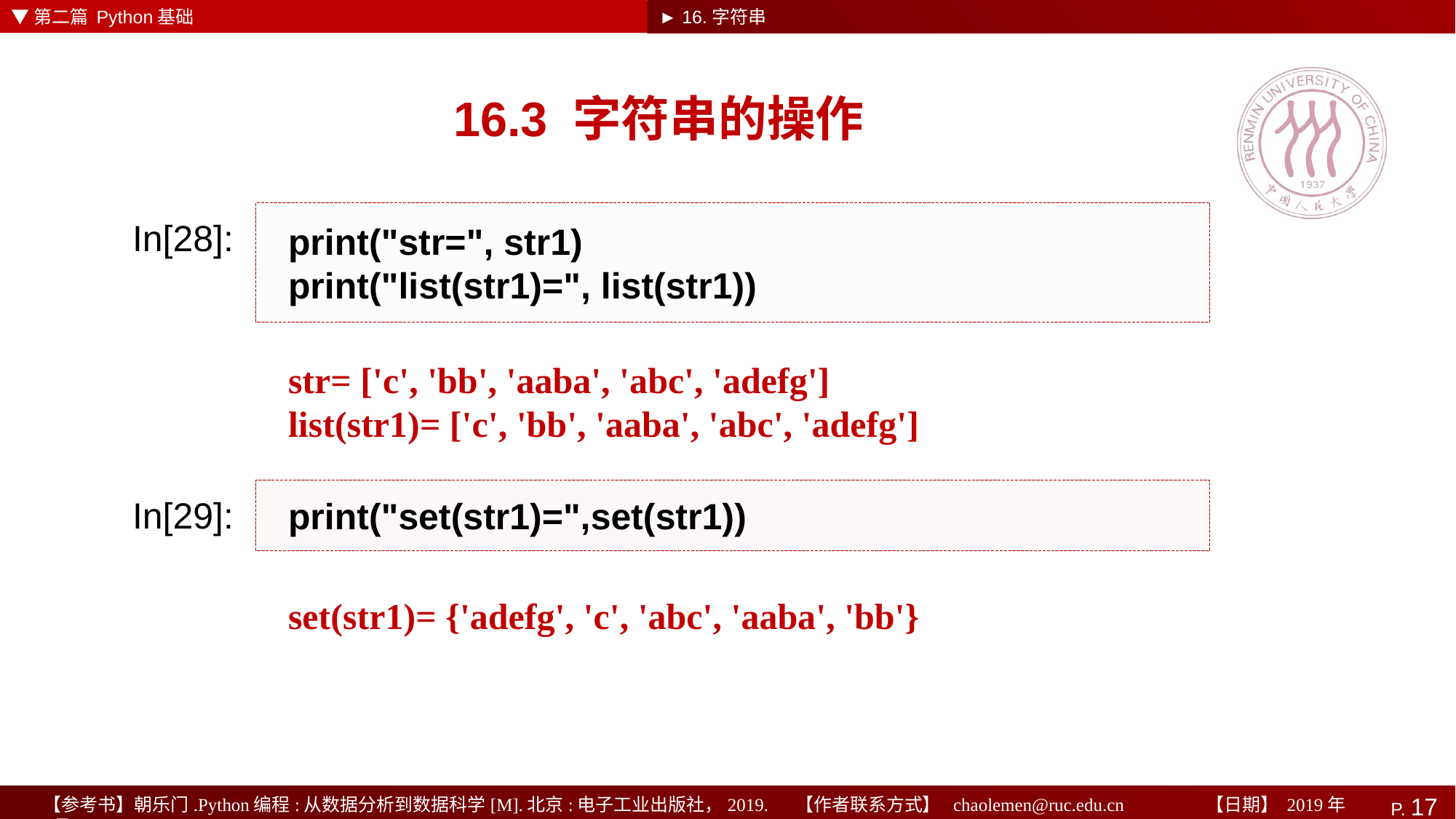

▼第二篇 Python基础
► 16.字符串
# 16.3 字符串的操作
print("str=", str1)
print("list(str1)=", list(str1))
In[28]:
str= ['c', 'bb', 'aaba', 'abc', 'adefg']
list(str1)= ['c', 'bb', 'aaba', 'abc', 'adefg']
print("set(str1)=",set(str1))
In[29]:
set(str1)= {'adefg', 'c', 'abc', 'aaba', 'bb'}